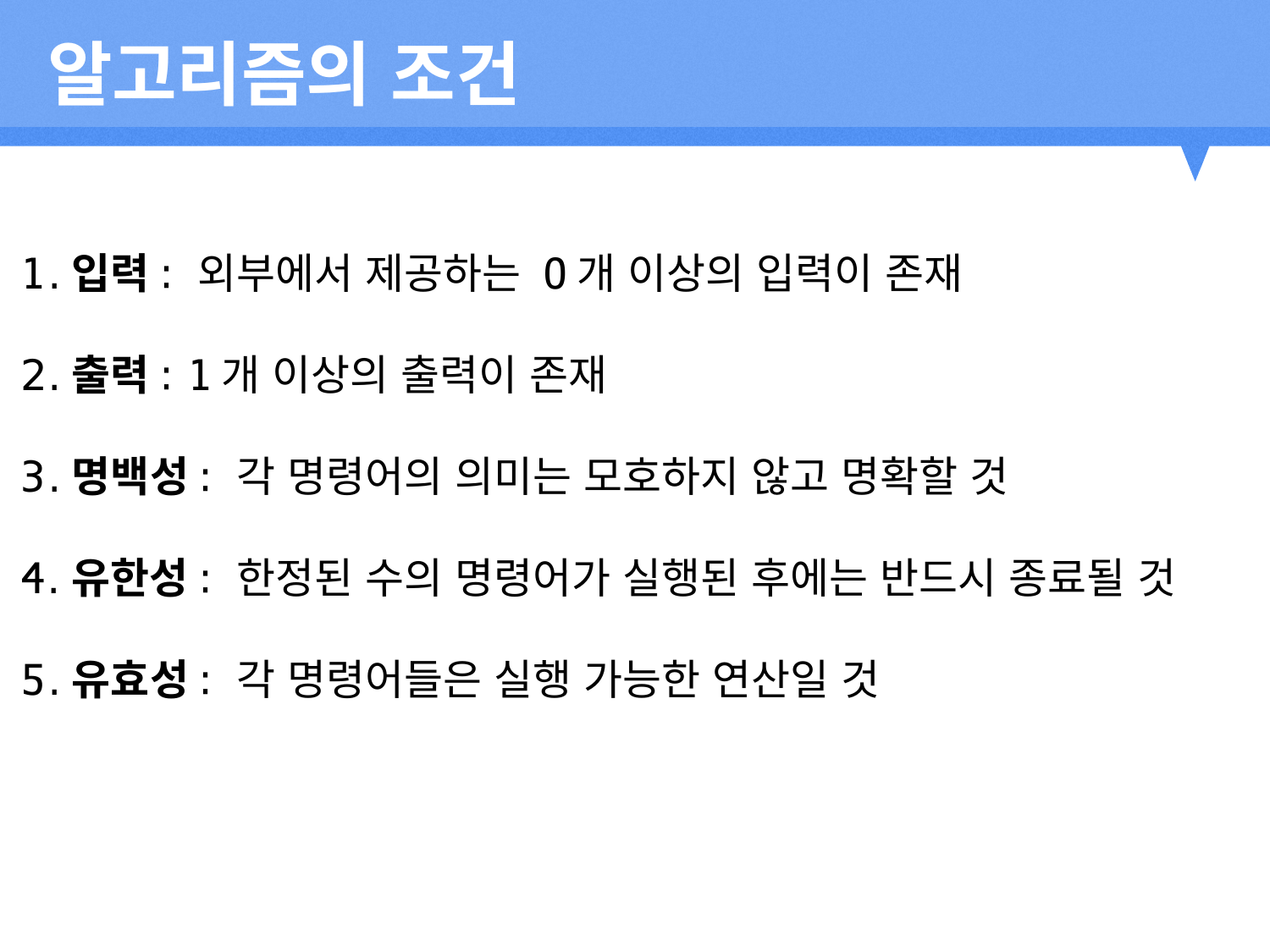

알고리즘의 조건
1.입력: 외부에서 제공하는 0개 이상의 입력이 존재

2.출력: 1개 이상의 출력이 존재

3.명백성: 각 명령어의 의미는 모호하지 않고 명확할 것

4.유한성: 한정된 수의 명령어가 실행된 후에는 반드시 종료될 것

5.유효성: 각 명령어들은 실행 가능한 연산일 것
2012
2011
2013